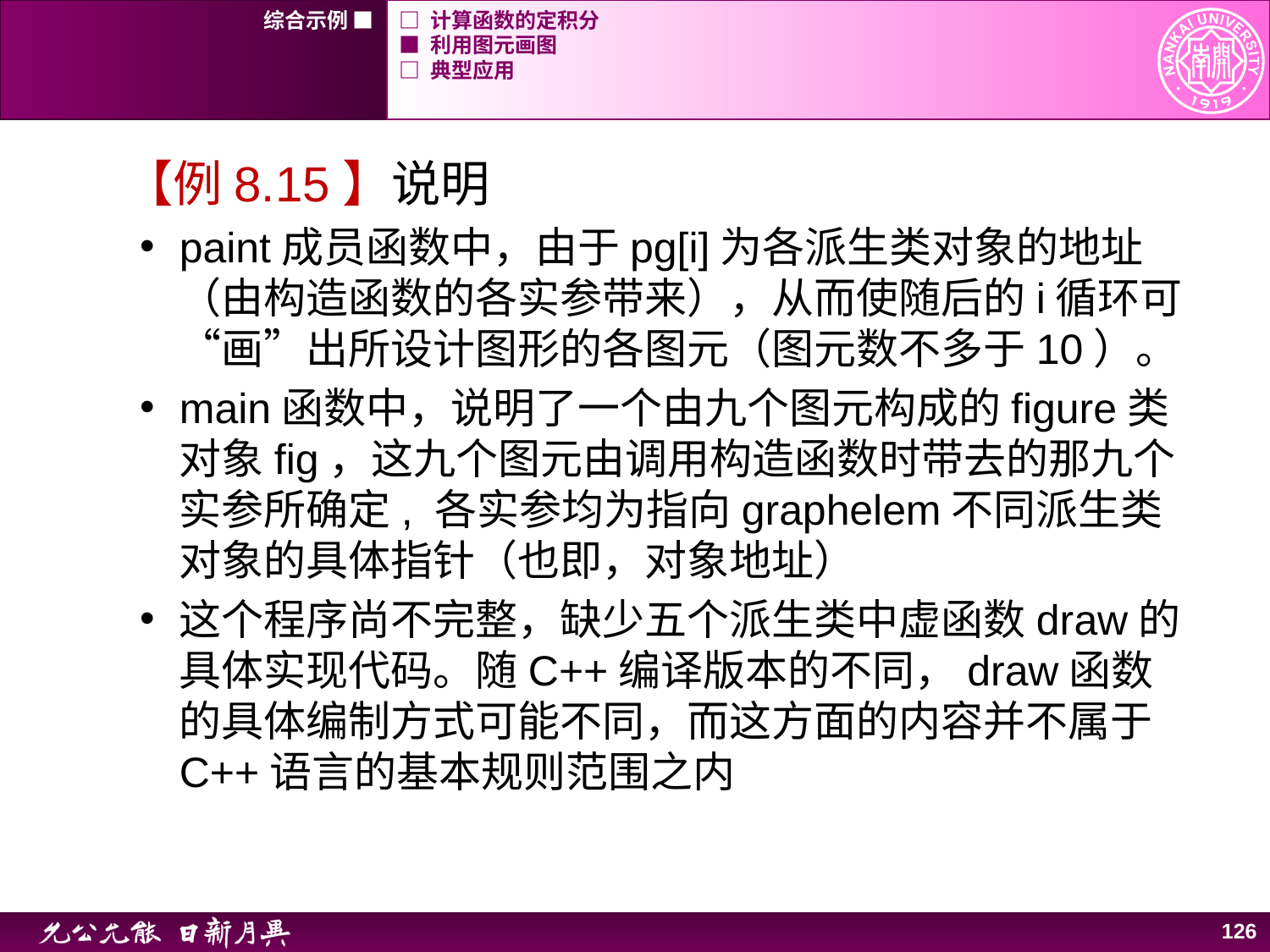

综合示例 ■
□ 计算函数的定积分

■ 利用图元画图

□ 典型应用

【例8.15】说明
paint成员函数中，由于pg[i]为各派生类对象的地址（由构造函数的各实参带来），从而使随后的i循环可“画”出所设计图形的各图元（图元数不多于10）。
main函数中，说明了一个由九个图元构成的figure类对象fig，这九个图元由调用构造函数时带去的那九个实参所确定, 各实参均为指向graphelem不同派生类对象的具体指针（也即，对象地址）
这个程序尚不完整，缺少五个派生类中虚函数draw的具体实现代码。随C++编译版本的不同，draw函数的具体编制方式可能不同，而这方面的内容并不属于C++语言的基本规则范围之内

126